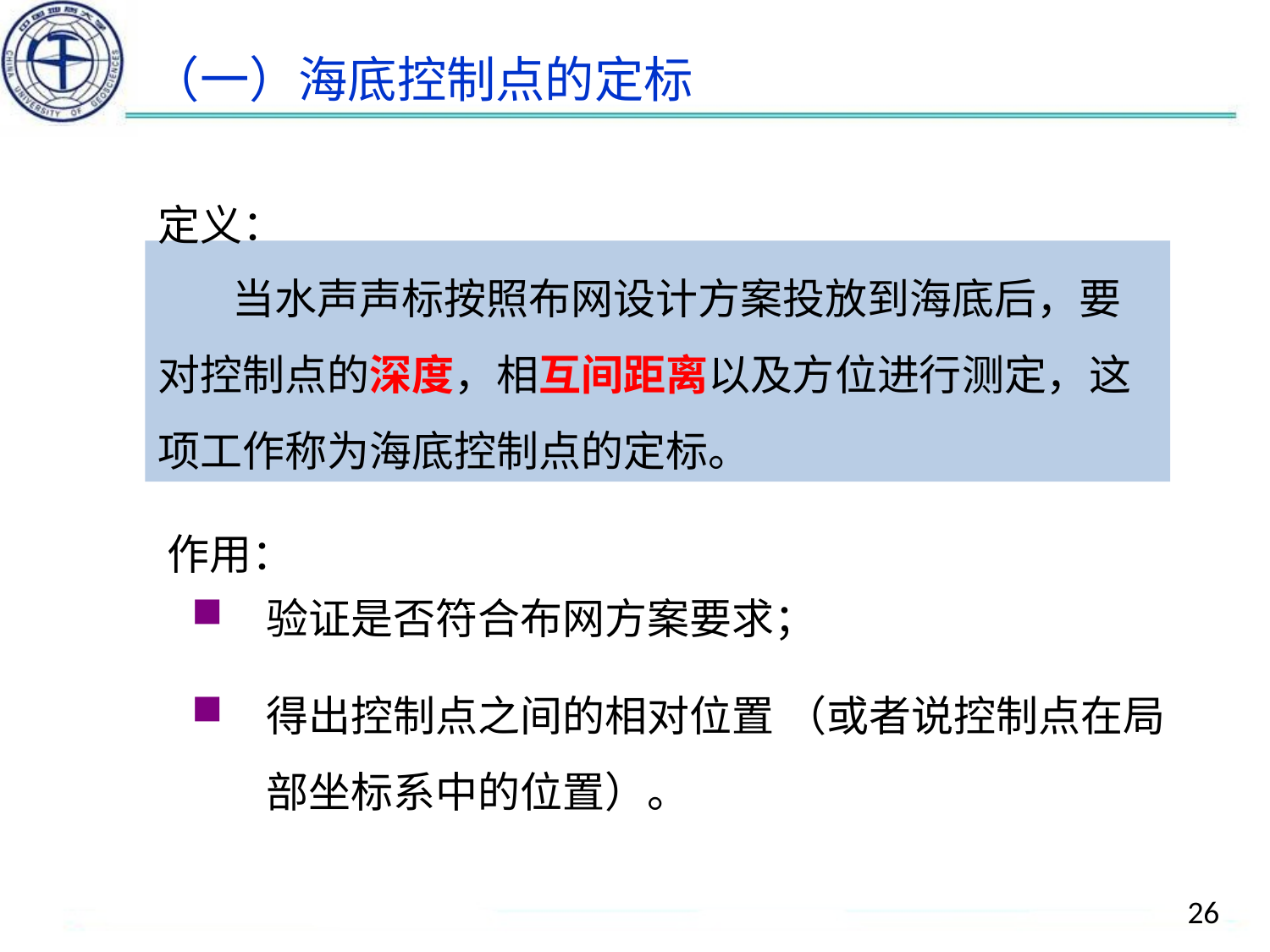

（一）海底控制点的定标
定义：
当水声声标按照布网设计方案投放到海底后，要对控制点的深度，相互间距离以及方位进行测定，这项工作称为海底控制点的定标。
作用：
验证是否符合布网方案要求；
得出控制点之间的相对位置 （或者说控制点在局 部坐标系中的位置）。
26